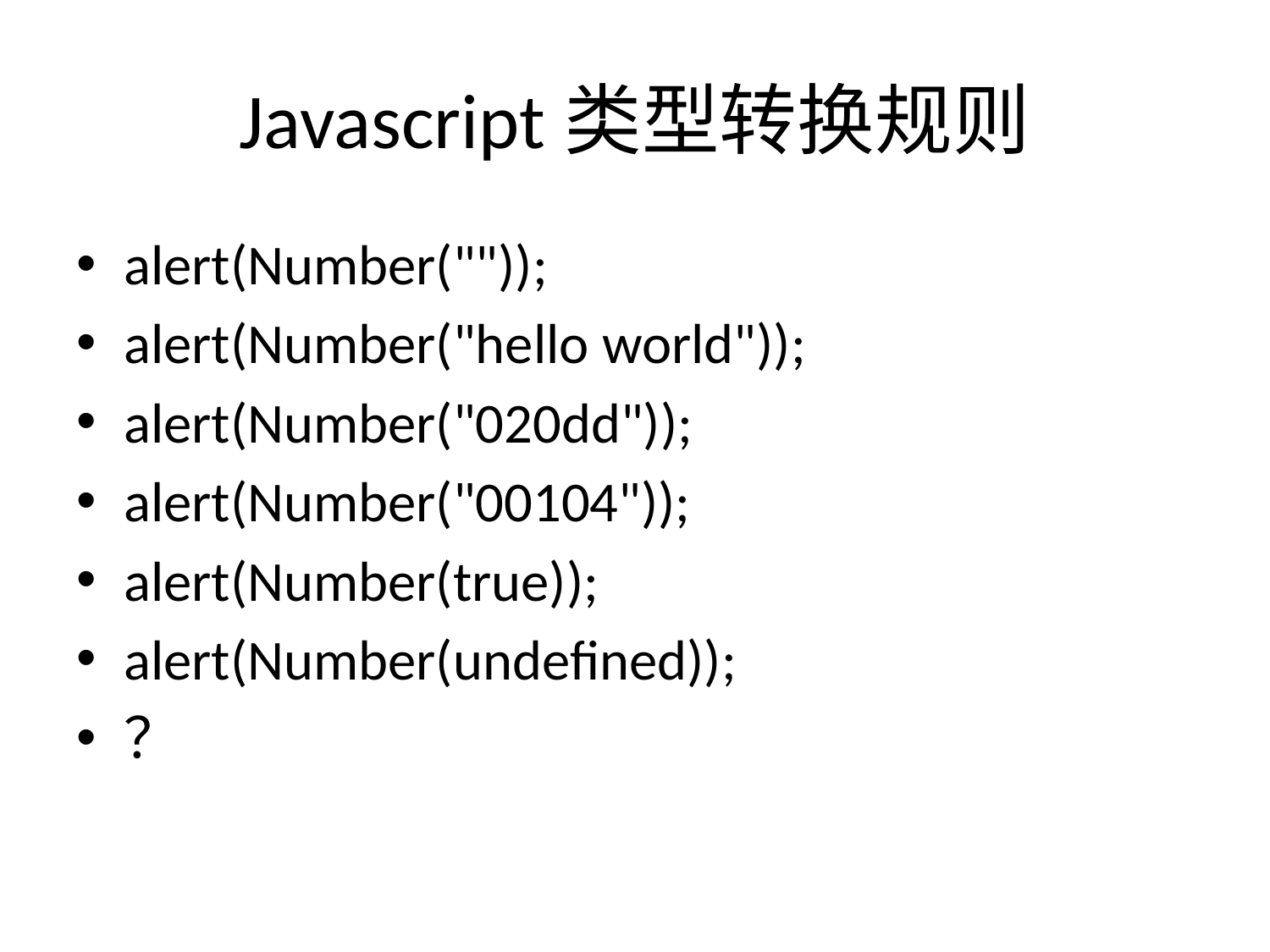

# Javascript类型转换规则
alert(Number(""));
alert(Number("hello world"));
alert(Number("020dd"));
alert(Number("00104"));
alert(Number(true));
alert(Number(undefined));
？